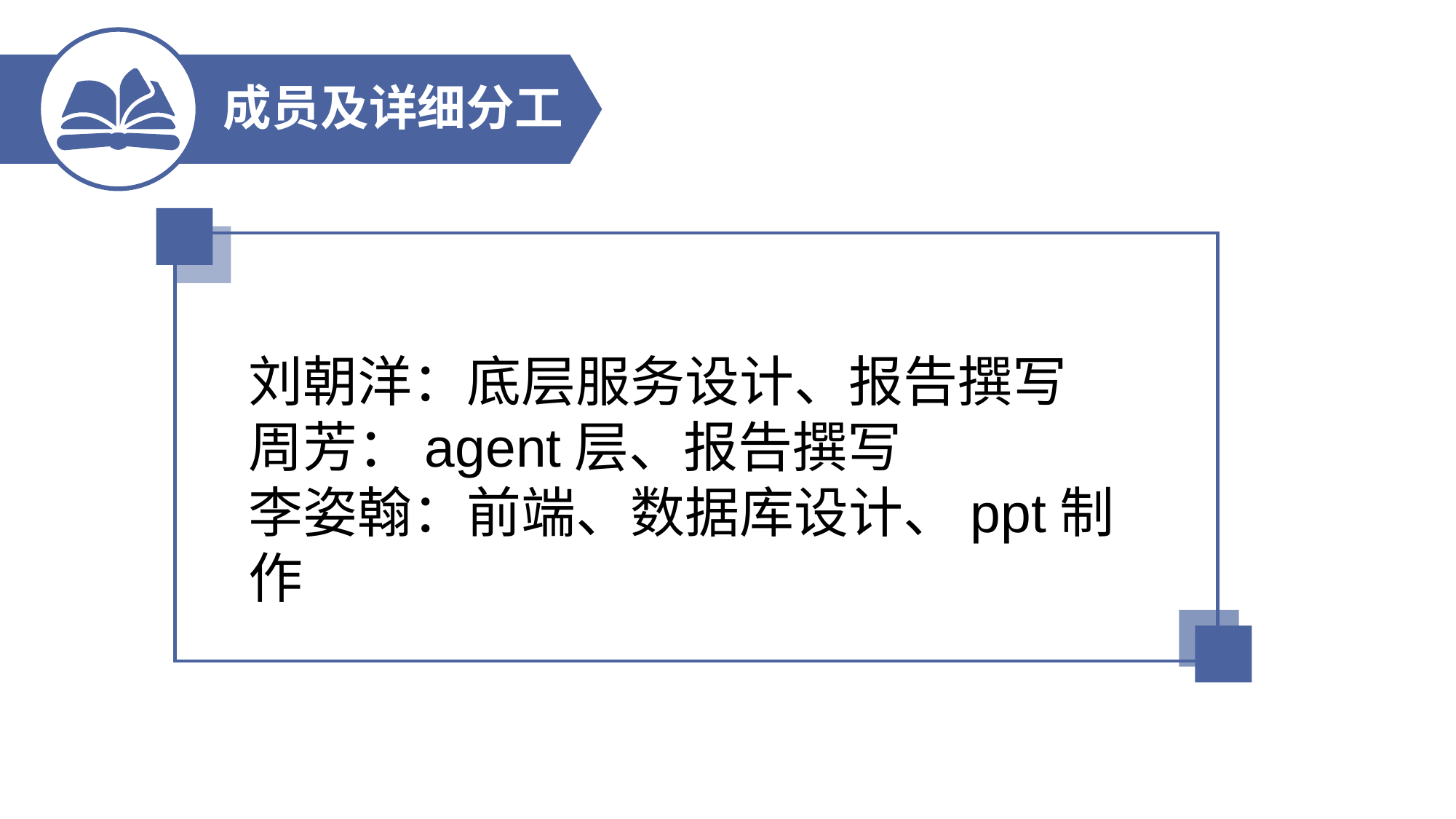

成员及详细分工

刘朝洋：底层服务设计、报告撰写
周芳：agent层、报告撰写
李姿翰：前端、数据库设计、ppt制作